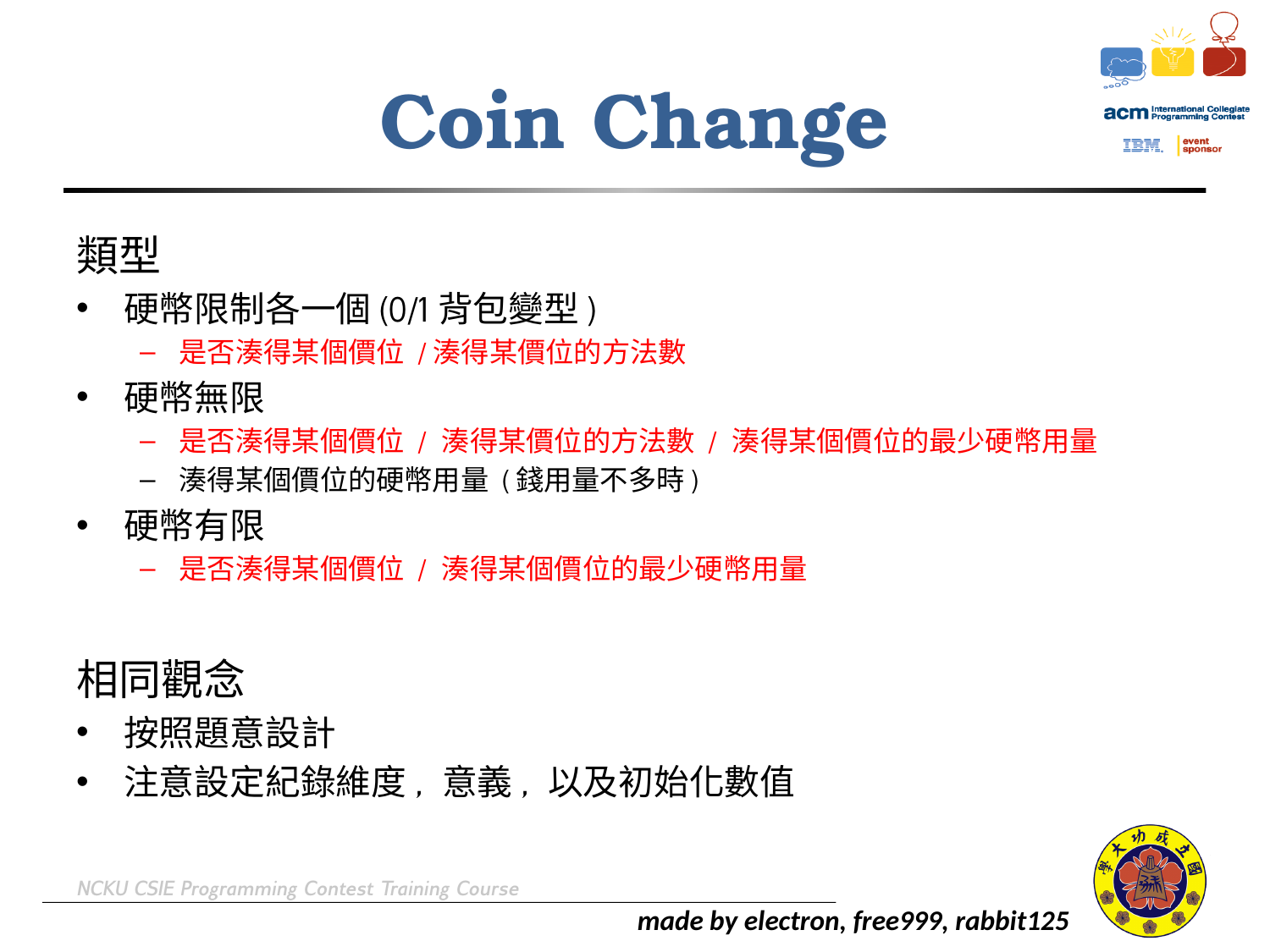

# Coin Change
類型
硬幣限制各一個(0/1背包變型)
是否湊得某個價位 /湊得某價位的方法數
硬幣無限
是否湊得某個價位 / 湊得某價位的方法數 / 湊得某個價位的最少硬幣用量
湊得某個價位的硬幣用量 (錢用量不多時)
硬幣有限
是否湊得某個價位 / 湊得某個價位的最少硬幣用量

相同觀念
按照題意設計
注意設定紀錄維度, 意義, 以及初始化數值

NCKU CSIE Programming Contest Training Course